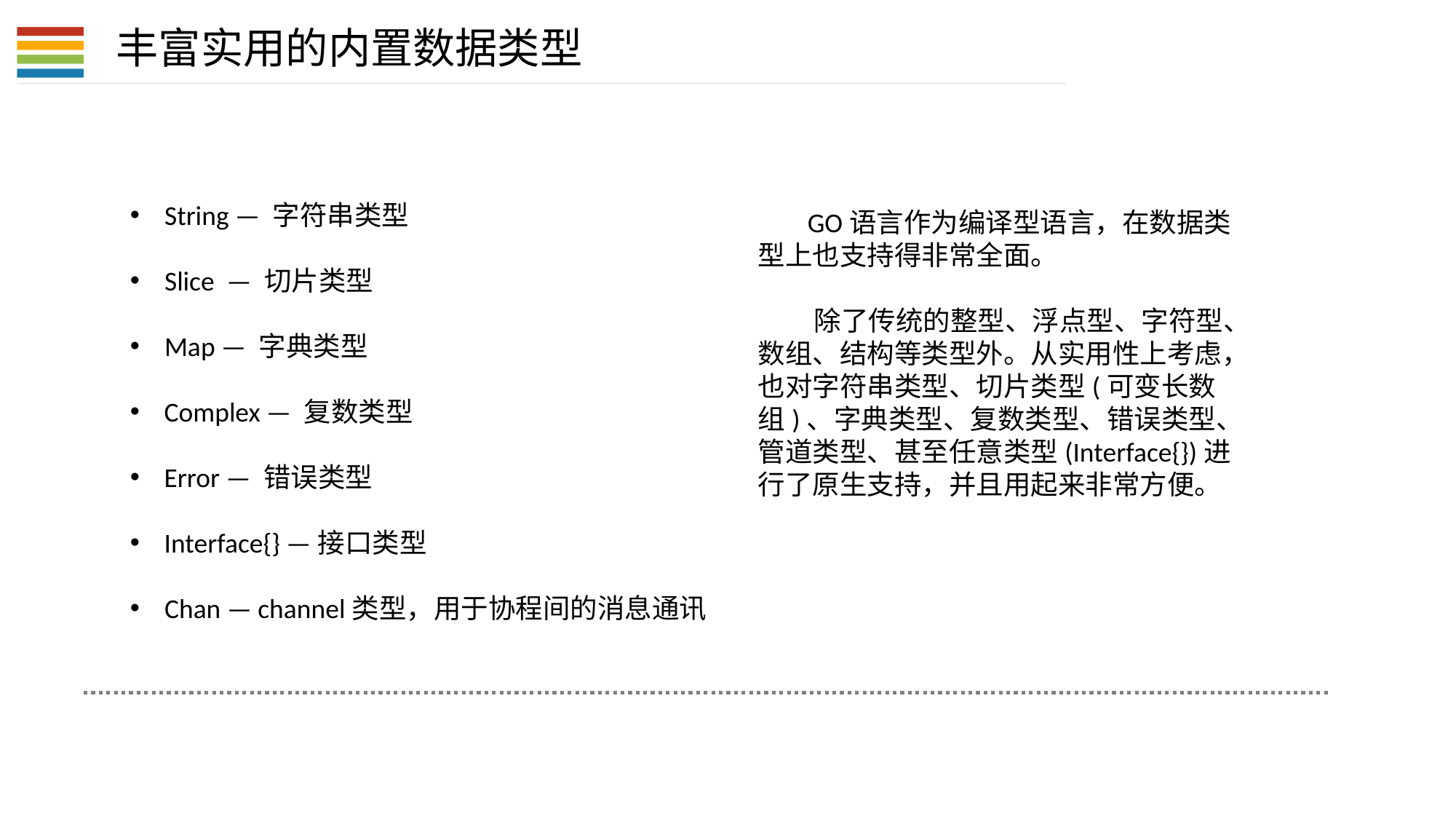

丰富实用的内置数据类型

    String — 字符串类型

    Slice  — 切片类型

    Map — 字典类型

Complex — 复数类型

Error — 错误类型

Interface{} —接口类型

    Chan — channel类型，用于协程间的消息通讯
        GO语言作为编译型语言，在数据类型上也支持得非常全面。

        除了传统的整型、浮点型、字符型、数组、结构等类型外。从实用性上考虑，也对字符串类型、切片类型(可变长数组)、字典类型、复数类型、错误类型、管道类型、甚至任意类型(Interface{})进行了原生支持，并且用起来非常方便。